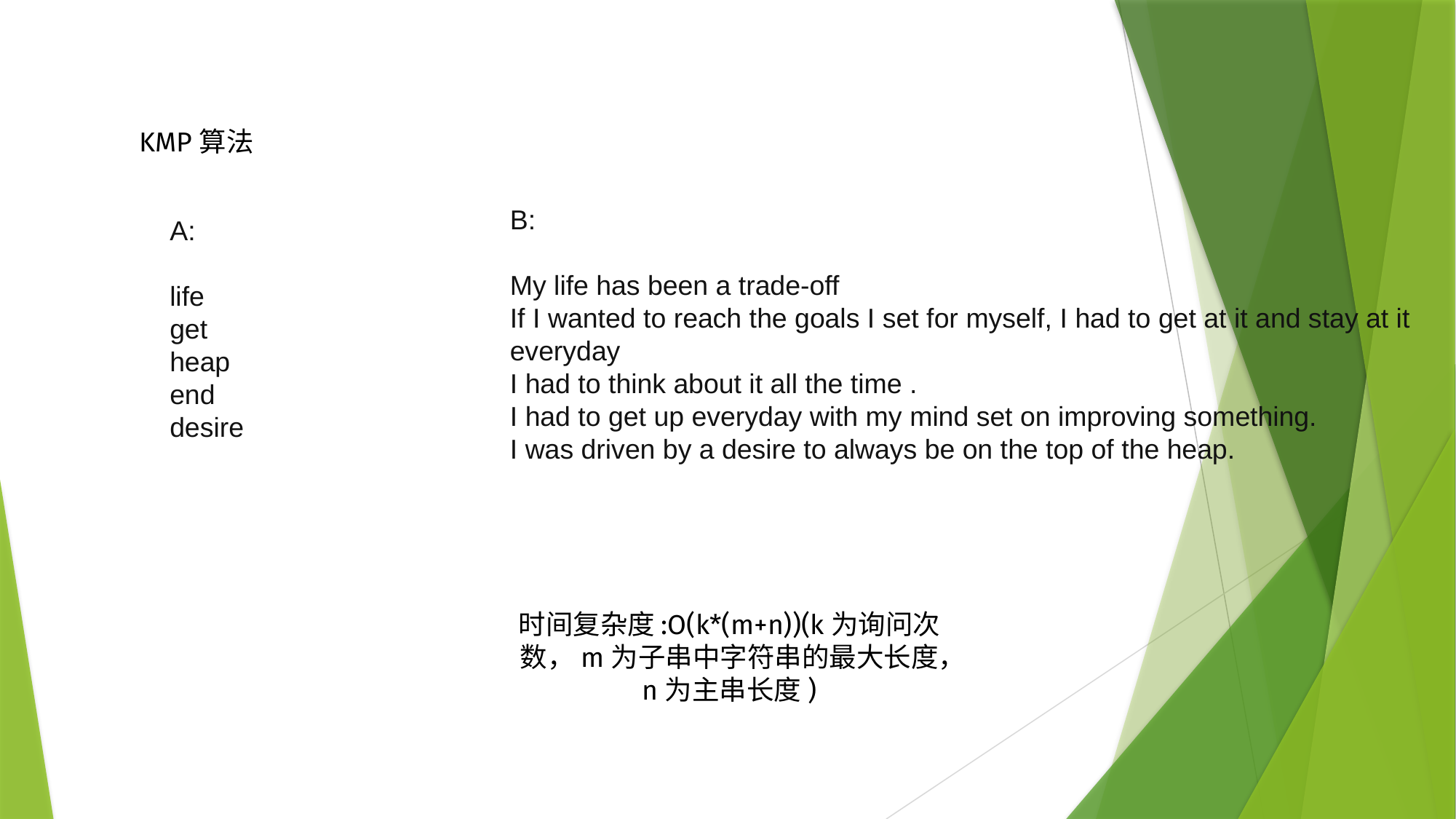

KMP算法
B:

My life has been a trade-off
If I wanted to reach the goals I set for myself, I had to get at it and stay at it everyday
I had to think about it all the time .
I had to get up everyday with my mind set on improving something.
I was driven by a desire to always be on the top of the heap.

A:

life
get
heap
end
desire

时间复杂度:O(k*(m+n))(k为询问次数，m为子串中字符串的最大长度，n为主串长度)